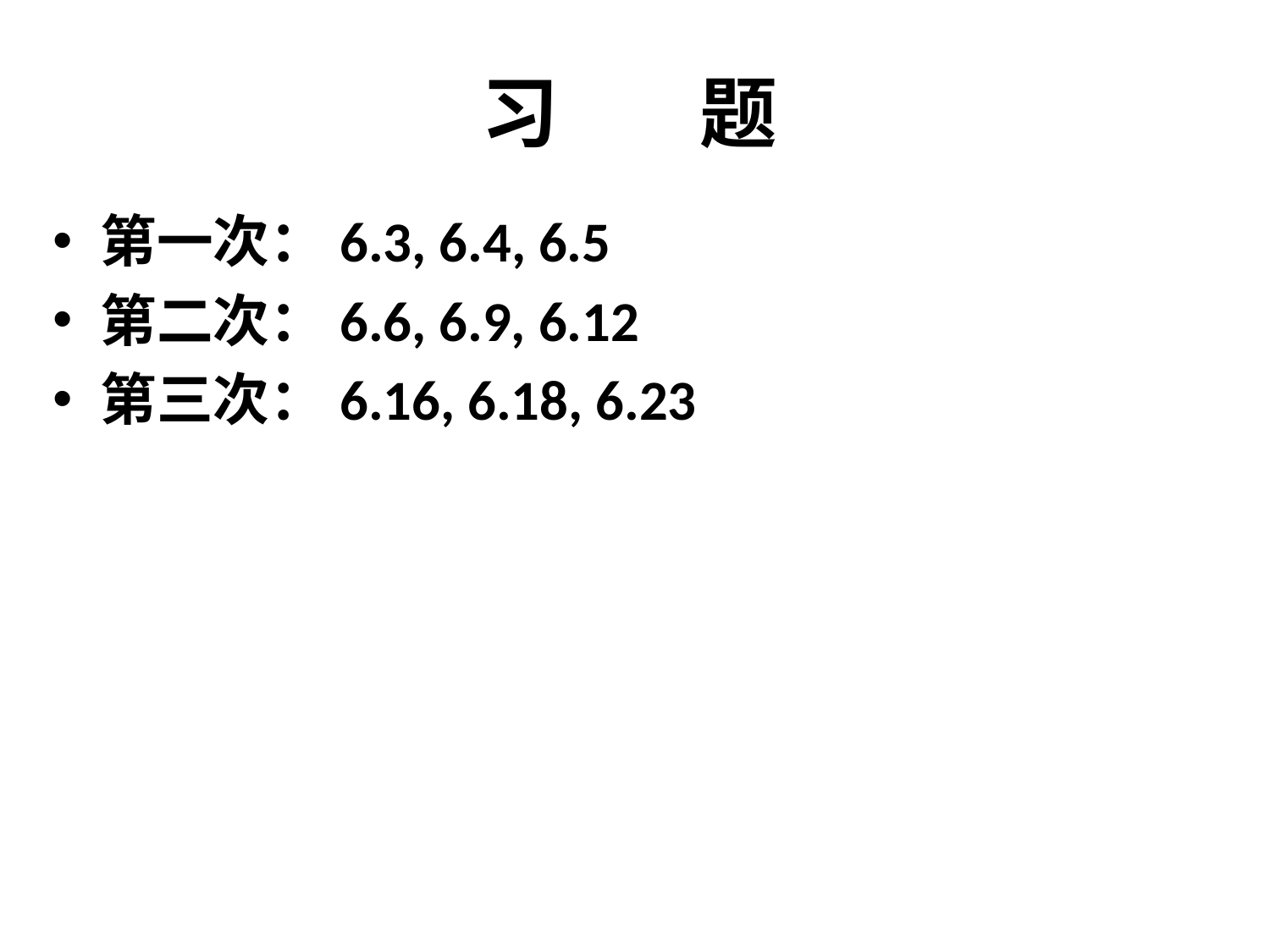

# 习        题
第一次：6.3, 6.4, 6.5
第二次：6.6, 6.9, 6.12
第三次：6.16, 6.18, 6.23